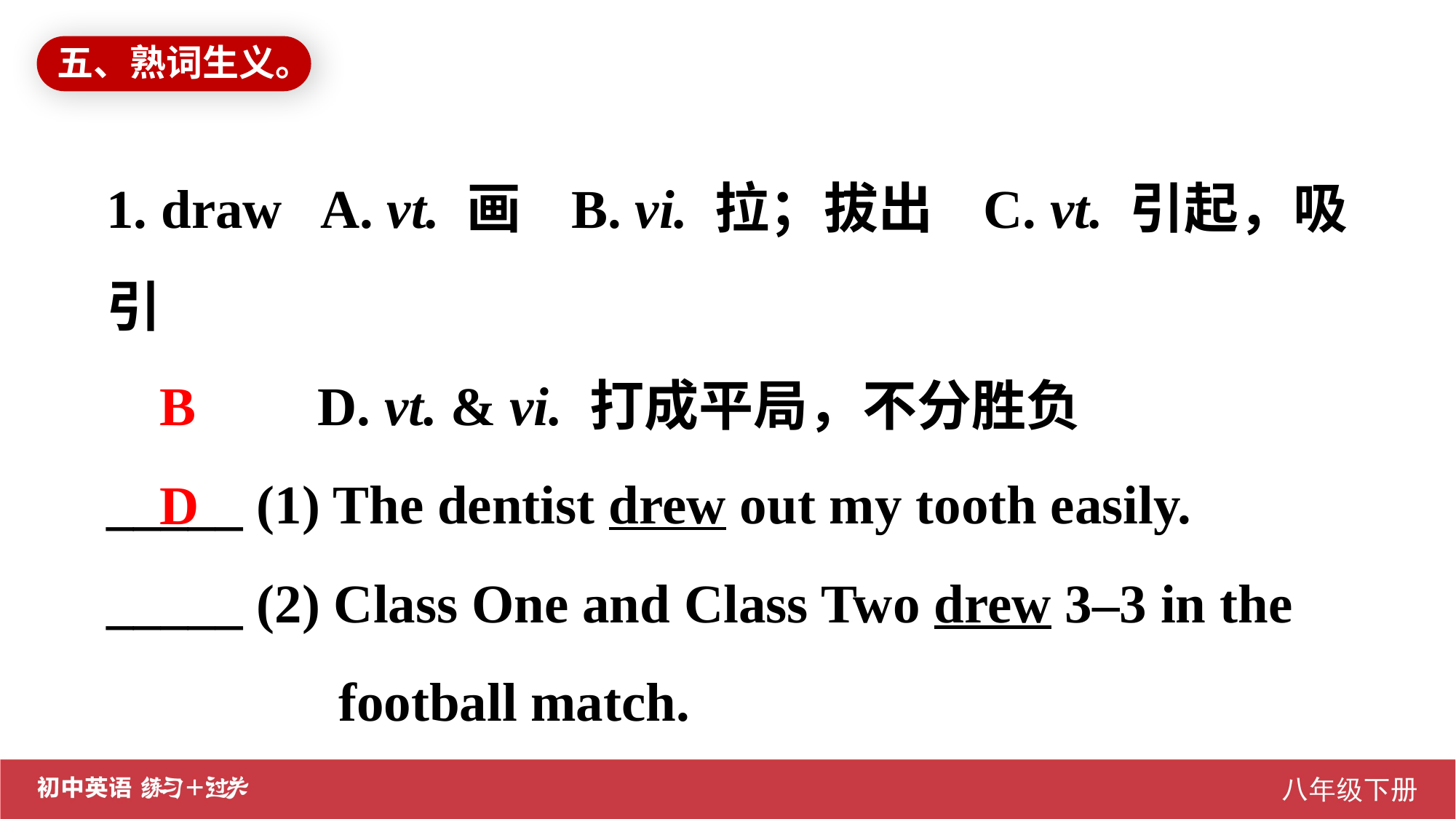

五、熟词生义。

1. draw   A. vt. 画   B. vi. 拉；拔出   C. vt. 引起，吸引
                D. vt. & vi. 打成平局，不分胜负
_____ (1) The dentist drew out my tooth easily.
_____ (2) Class One and Class Two drew 3–3 in the
                 football match.
B
D